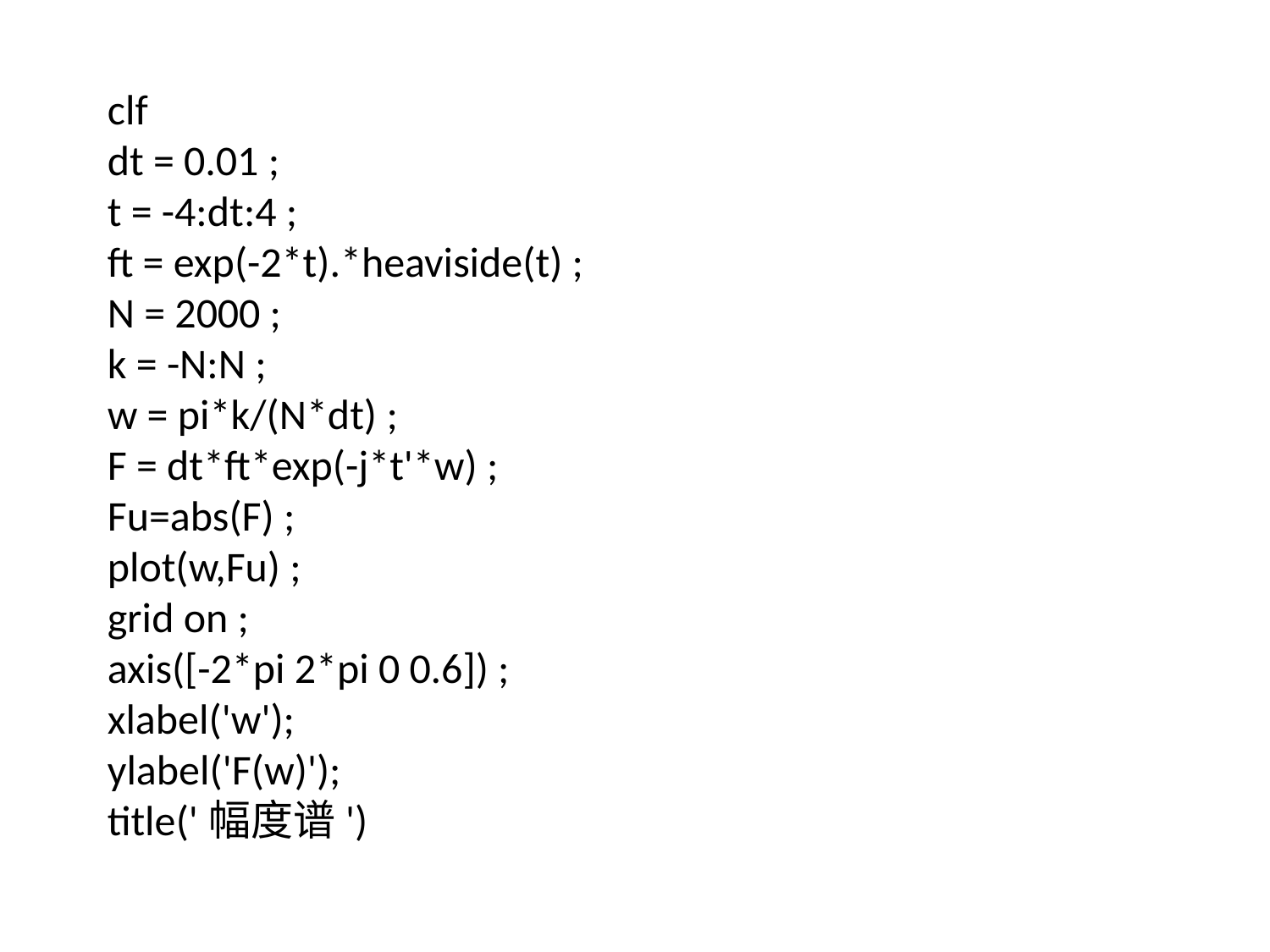

clf
dt = 0.01 ;
t = -4:dt:4 ;
ft = exp(-2*t).*heaviside(t) ;
N = 2000 ;
k = -N:N ;
w = pi*k/(N*dt) ;
F = dt*ft*exp(-j*t'*w) ;
Fu=abs(F) ;
plot(w,Fu) ;
grid on ;
axis([-2*pi 2*pi 0 0.6]) ;
xlabel('w');
ylabel('F(w)');
title('幅度谱')